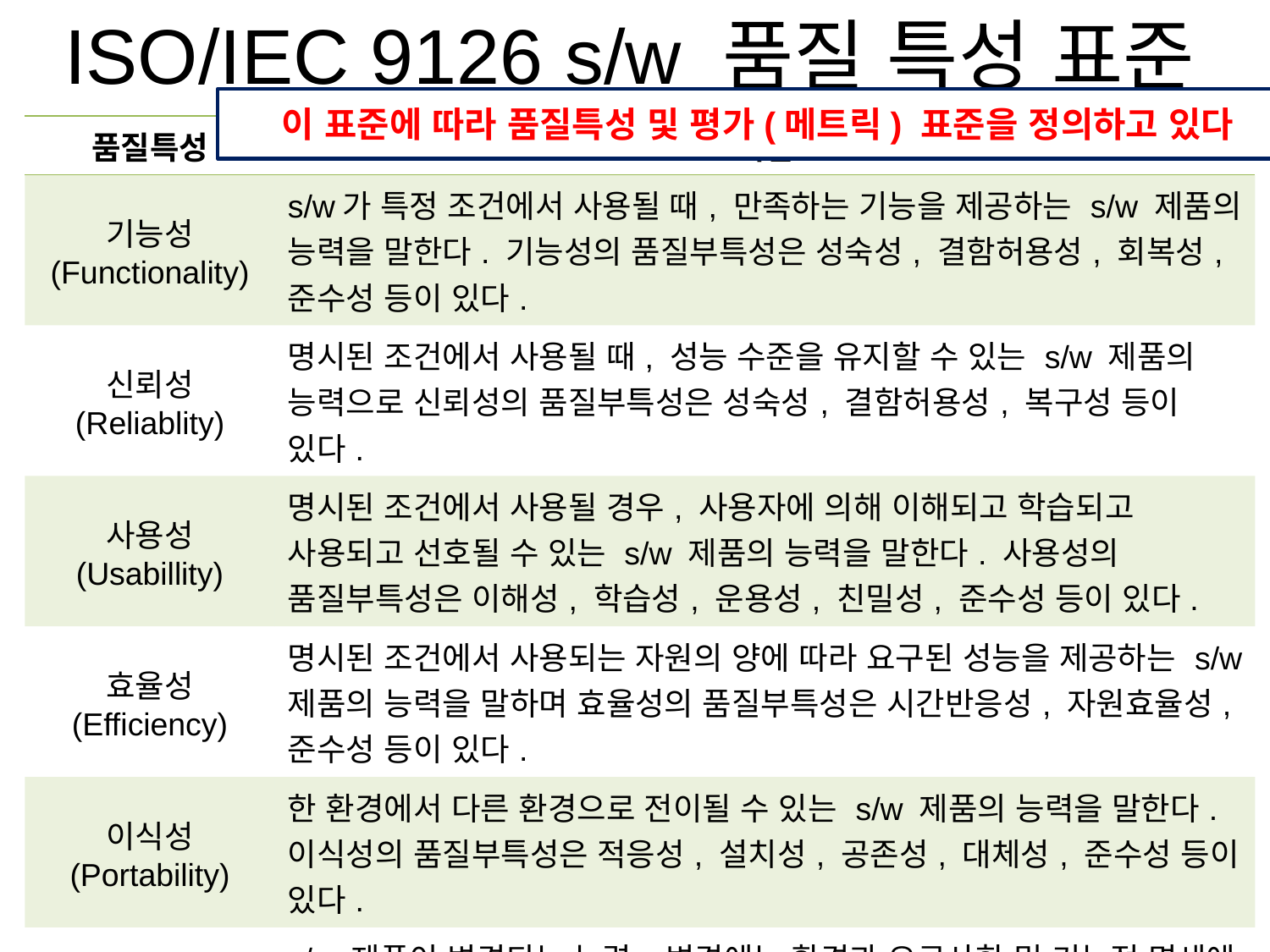

# ISO/IEC 9126 s/w 품질 특성 표준
이 표준에 따라 품질특성 및 평가(메트릭) 표준을 정의하고 있다
| 품질특성 | 개념 |
| --- | --- |
| 기능성 (Functionality) | s/w가 특정 조건에서 사용될 때, 만족하는 기능을 제공하는 s/w 제품의 능력을 말한다. 기능성의 품질부특성은 성숙성, 결함허용성, 회복성, 준수성 등이 있다. |
| 신뢰성 (Reliablity) | 명시된 조건에서 사용될 때, 성능 수준을 유지할 수 있는 s/w 제품의 능력으로 신뢰성의 품질부특성은 성숙성, 결함허용성, 복구성 등이 있다. |
| 사용성 (Usabillity) | 명시된 조건에서 사용될 경우, 사용자에 의해 이해되고 학습되고 사용되고 선호될 수 있는 s/w 제품의 능력을 말한다. 사용성의 품질부특성은 이해성, 학습성, 운용성, 친밀성, 준수성 등이 있다. |
| 효율성 (Efficiency) | 명시된 조건에서 사용되는 자원의 양에 따라 요구된 성능을 제공하는 s/w 제품의 능력을 말하며 효율성의 품질부특성은 시간반응성, 자원효율성, 준수성 등이 있다. |
| 이식성 (Portability) | 한 환경에서 다른 환경으로 전이될 수 있는 s/w 제품의 능력을 말한다. 이식성의 품질부특성은 적응성, 설치성, 공존성, 대체성, 준수성 등이 있다. |
| 유지보수성 (Maintainability) | s/w 제품이 변경되는 능력, 변경에는 환경과 요구사항 및 기능적 명세에 따른 s/w의 수정, 개선, 혹은 개작 등이 포함된다. 유지보수성의 품질부특성은 분석성, 변경성, 안전성, 시험성, 준수성 등이 있다 |